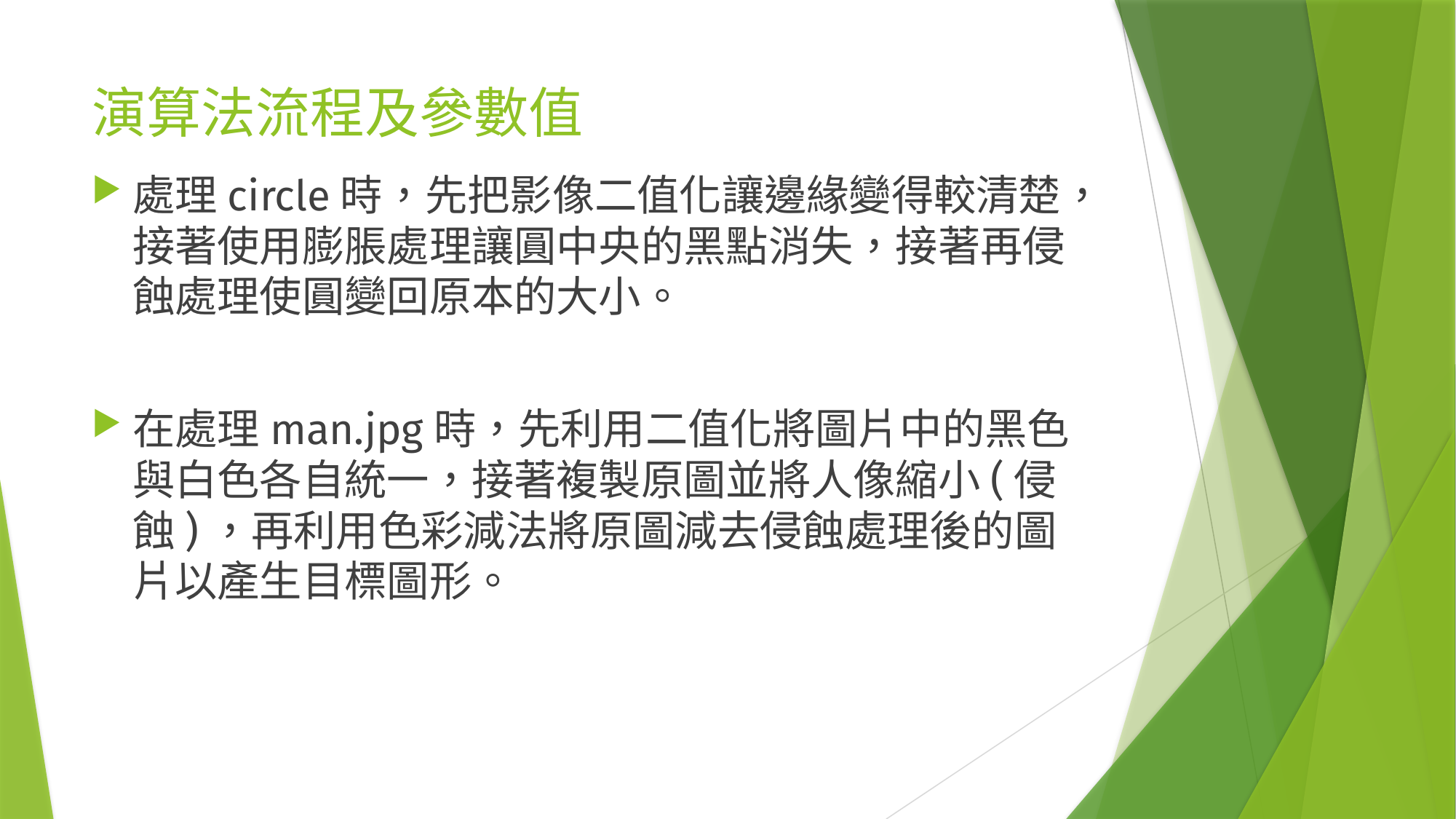

# 演算法流程及參數值
處理circle時，先把影像二值化讓邊緣變得較清楚，接著使用膨脹處理讓圓中央的黑點消失，接著再侵蝕處理使圓變回原本的大小。

在處理man.jpg時，先利用二值化將圖片中的黑色與白色各自統一，接著複製原圖並將人像縮小(侵蝕)，再利用色彩減法將原圖減去侵蝕處理後的圖片以產生目標圖形。